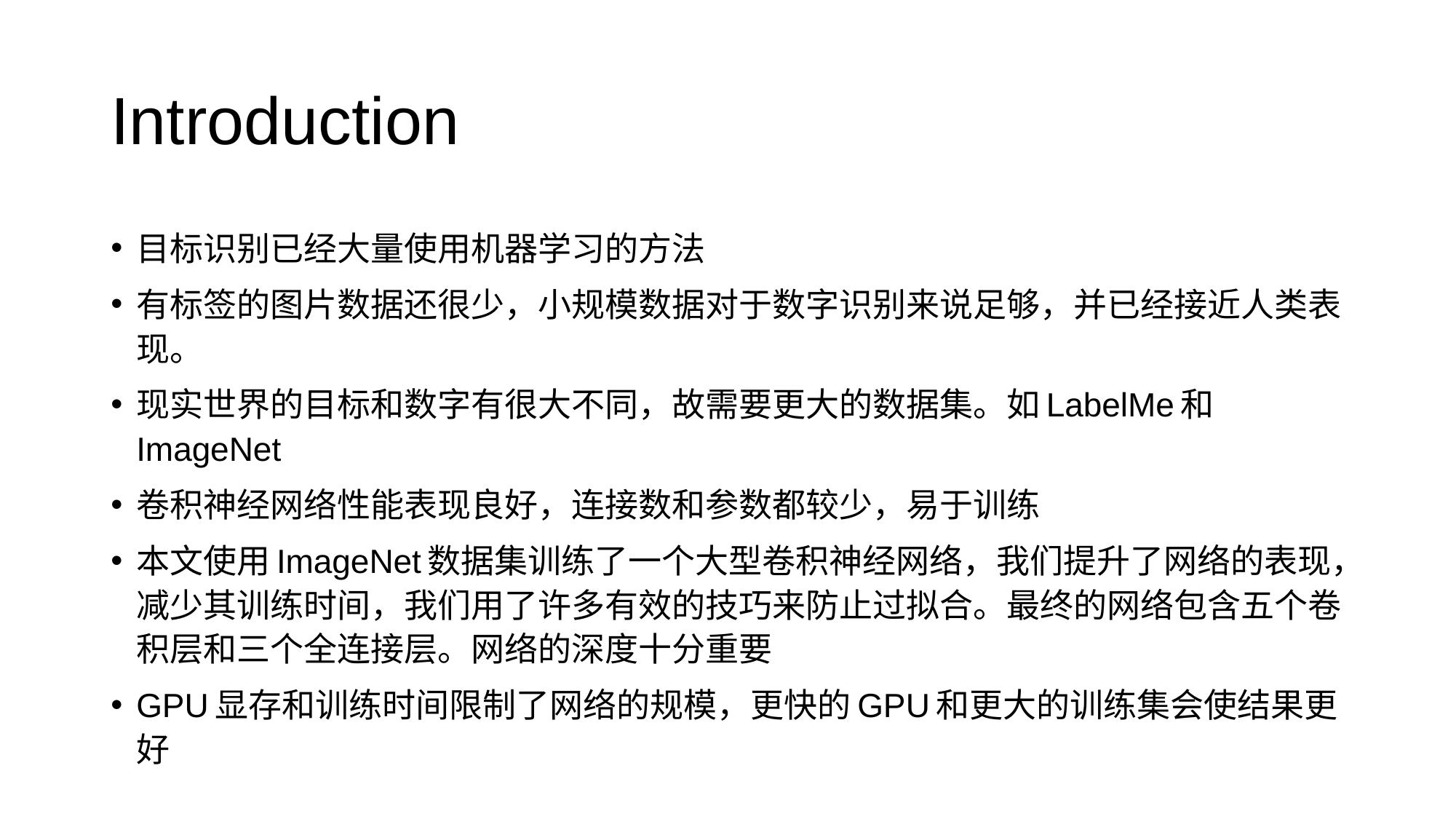

# Introduction
目标识别已经大量使用机器学习的方法
有标签的图片数据还很少，小规模数据对于数字识别来说足够，并已经接近人类表现。
现实世界的目标和数字有很大不同，故需要更大的数据集。如LabelMe和ImageNet
卷积神经网络性能表现良好，连接数和参数都较少，易于训练
本文使用ImageNet数据集训练了一个大型卷积神经网络，我们提升了网络的表现，减少其训练时间，我们用了许多有效的技巧来防止过拟合。最终的网络包含五个卷积层和三个全连接层。网络的深度十分重要
GPU显存和训练时间限制了网络的规模，更快的GPU和更大的训练集会使结果更好